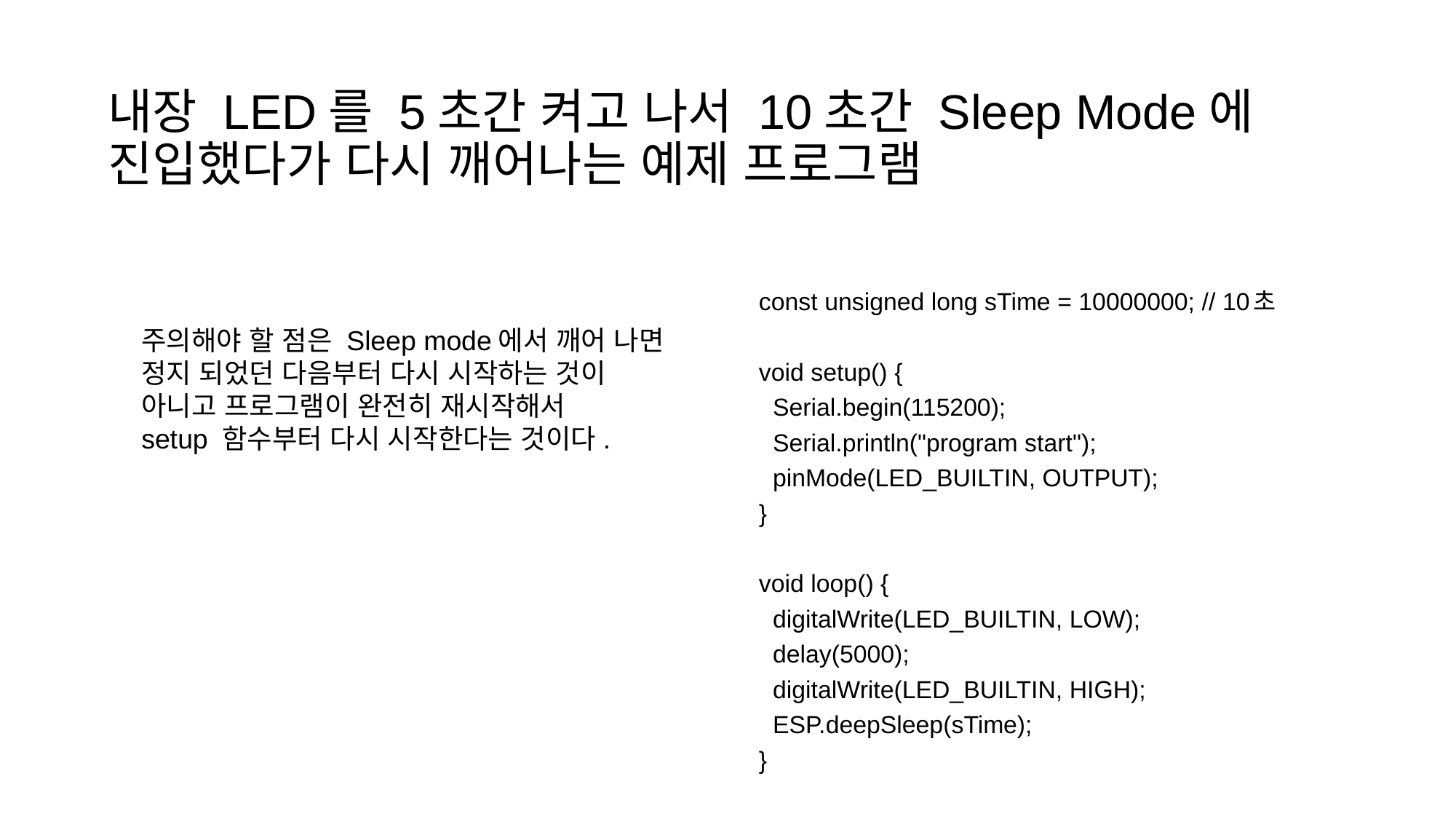

# 내장 LED를 5초간 켜고 나서 10초간 Sleep Mode에 진입했다가 다시 깨어나는 예제 프로그램
const unsigned long sTime = 10000000; // 10초

void setup() {
  Serial.begin(115200);
  Serial.println("program start");
  pinMode(LED_BUILTIN, OUTPUT);
}

void loop() {
  digitalWrite(LED_BUILTIN, LOW);
  delay(5000);
  digitalWrite(LED_BUILTIN, HIGH);
  ESP.deepSleep(sTime);
}

주의해야 할 점은 Sleep mode에서 깨어 나면 정지 되었던 다음부터 다시 시작하는 것이 아니고 프로그램이 완전히 재시작해서 setup 함수부터 다시 시작한다는 것이다.